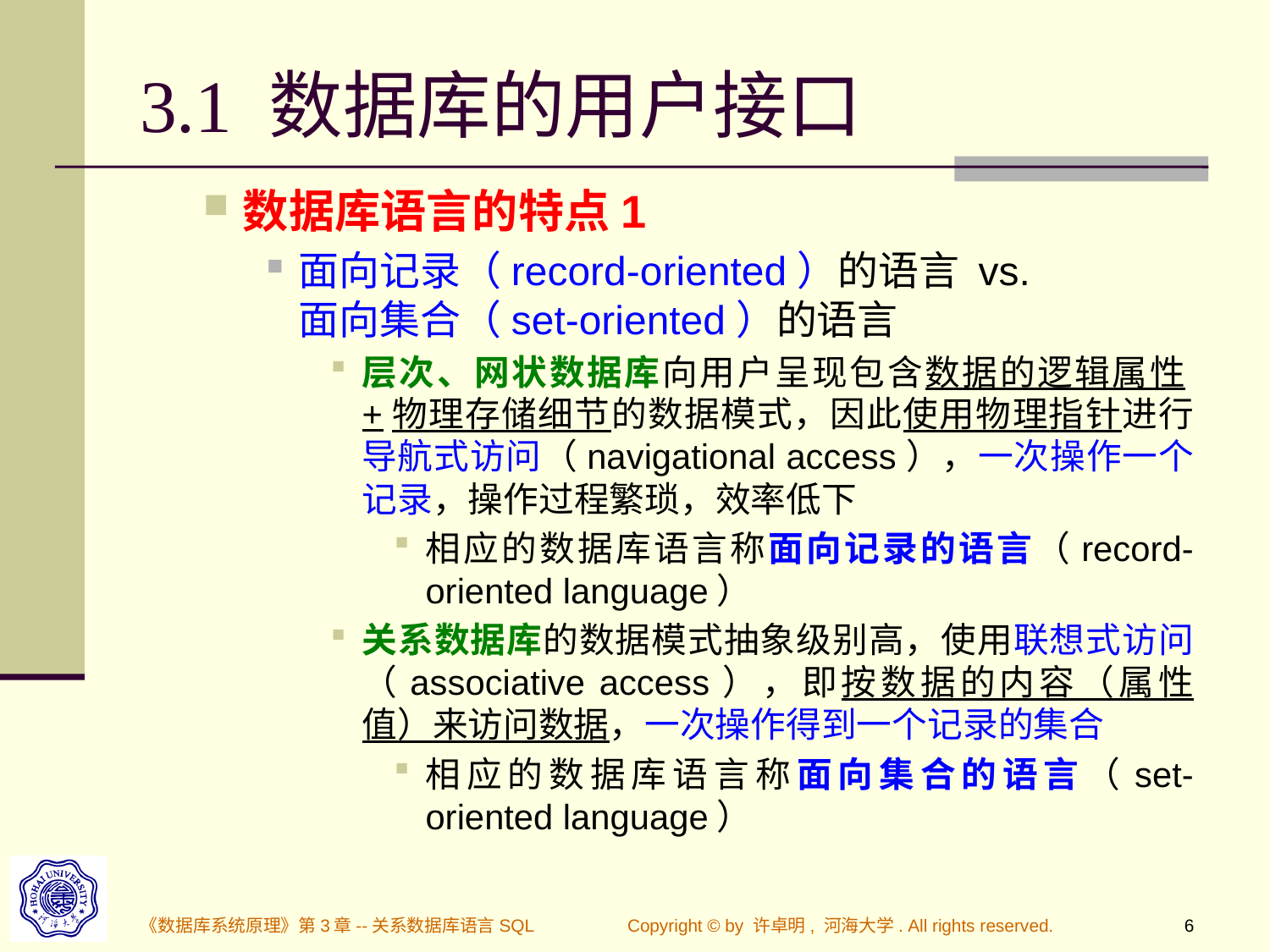

# 3.1 数据库的用户接口
数据库语言的特点1
面向记录（record-oriented）的语言 vs.
面向集合（set-oriented）的语言
层次、网状数据库向用户呈现包含数据的逻辑属性+物理存储细节的数据模式，因此使用物理指针进行导航式访问（navigational access），一次操作一个记录，操作过程繁琐，效率低下
相应的数据库语言称面向记录的语言（record-oriented language）
关系数据库的数据模式抽象级别高，使用联想式访问（associative access），即按数据的内容（属性值）来访问数据，一次操作得到一个记录的集合
相应的数据库语言称面向集合的语言（set-oriented language）
《数据库系统原理》第3章--关系数据库语言SQL
Copyright © by 许卓明, 河海大学. All rights reserved.
6